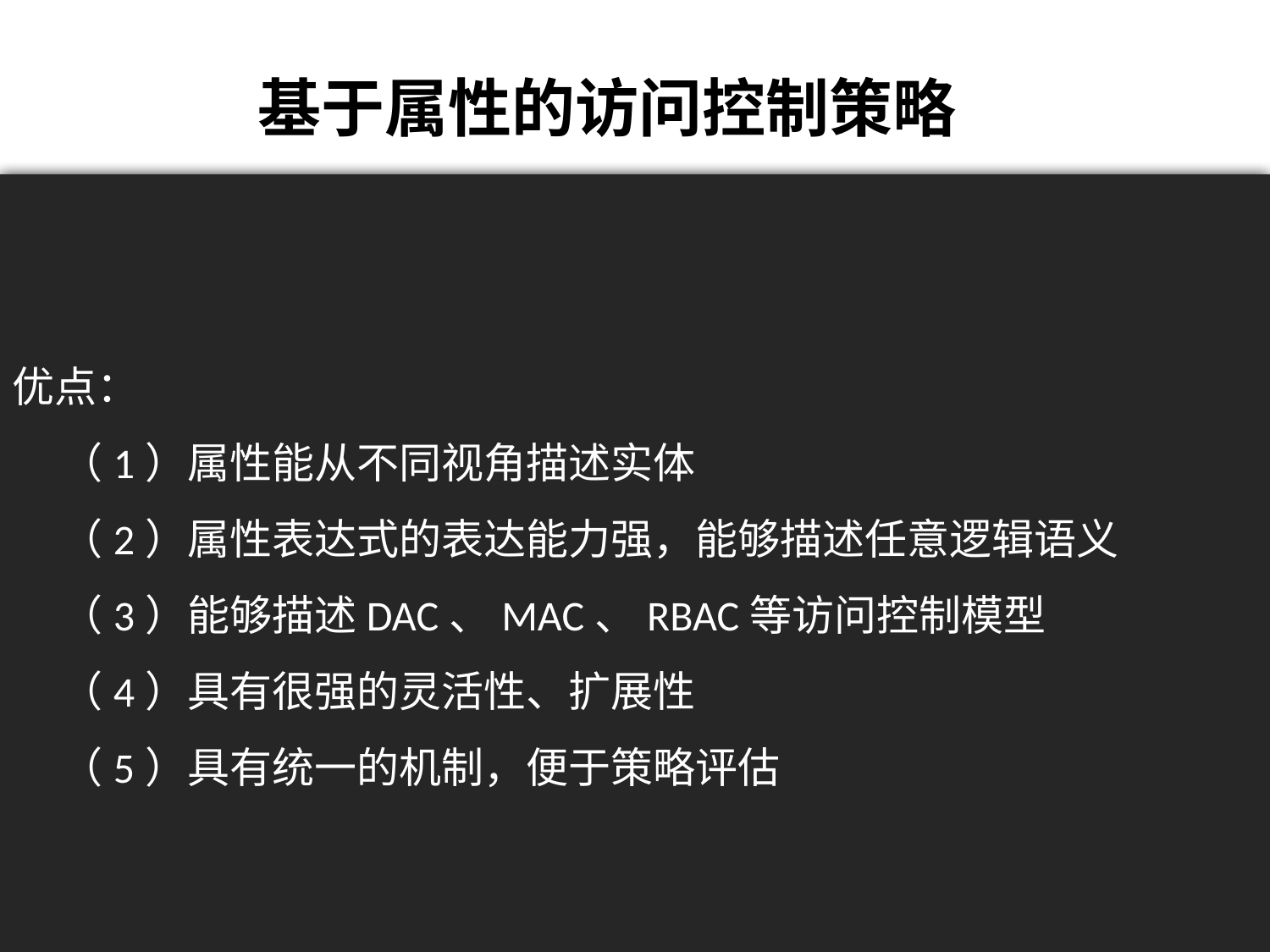

# 基于属性的访问控制策略
优点：
    （1）属性能从不同视角描述实体
    （2）属性表达式的表达能力强，能够描述任意逻辑语义
    （3）能够描述DAC、MAC、RBAC等访问控制模型
    （4）具有很强的灵活性、扩展性
    （5）具有统一的机制，便于策略评估